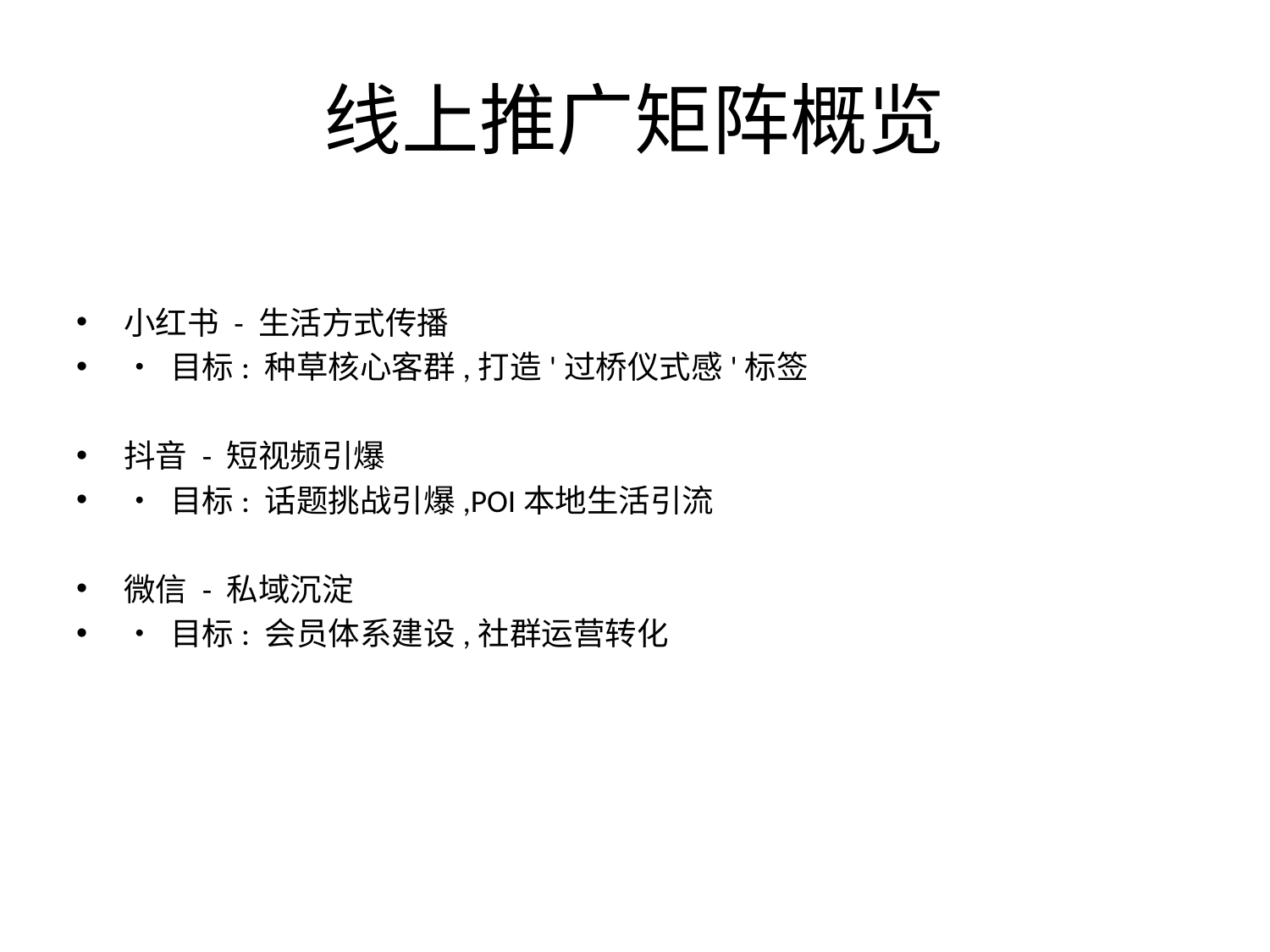

# 线上推广矩阵概览

小红书 - 生活方式传播
• 目标: 种草核心客群,打造'过桥仪式感'标签

抖音 - 短视频引爆
• 目标: 话题挑战引爆,POI本地生活引流

微信 - 私域沉淀
• 目标: 会员体系建设,社群运营转化